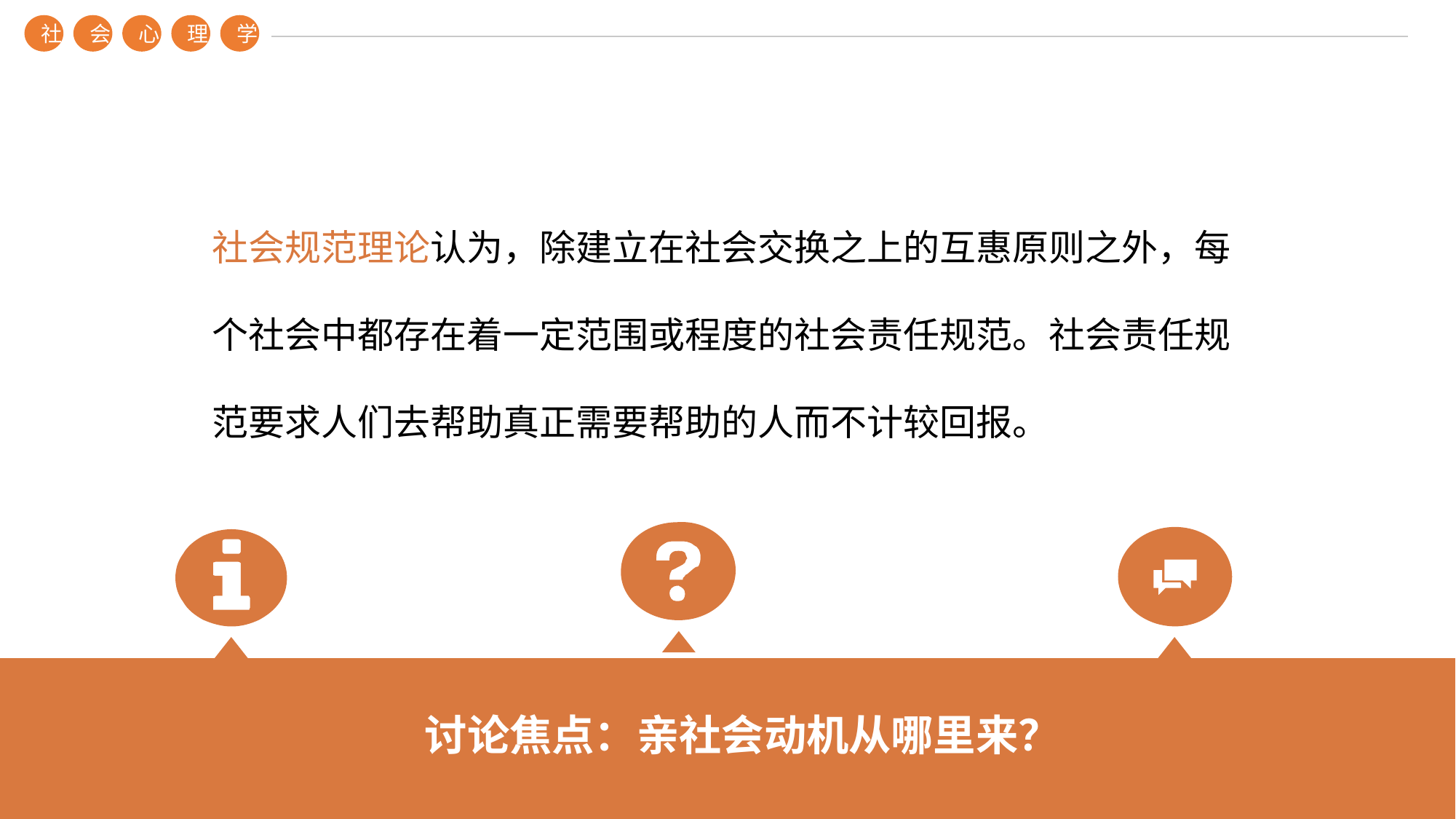

社
会
心
理
学
社会规范理论认为，除建立在社会交换之上的互惠原则之外，每个社会中都存在着一定范围或程度的社会责任规范。社会责任规范要求人们去帮助真正需要帮助的人而不计较回报。

讨论焦点：亲社会动机从哪里来？
第？章